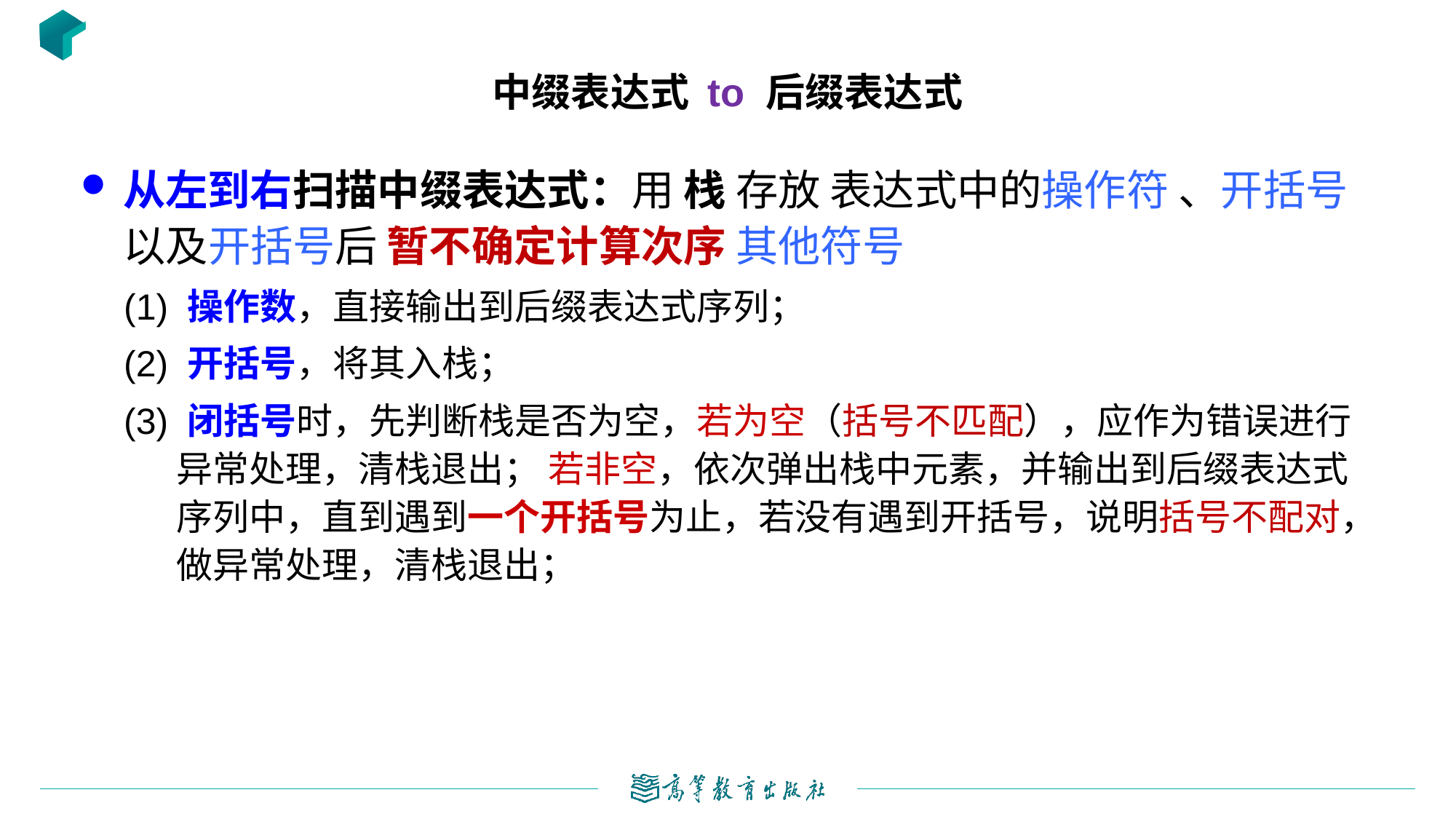

# 中缀表达式 to 后缀表达式
从左到右扫描中缀表达式：用 栈 存放 表达式中的操作符 、开括号以及开括号后 暂不确定计算次序 其他符号
(1) 操作数，直接输出到后缀表达式序列；
(2) 开括号，将其入栈；
(3) 闭括号时，先判断栈是否为空，若为空（括号不匹配），应作为错误进行异常处理，清栈退出； 若非空，依次弹出栈中元素，并输出到后缀表达式序列中，直到遇到一个开括号为止，若没有遇到开括号，说明括号不配对，做异常处理，清栈退出；